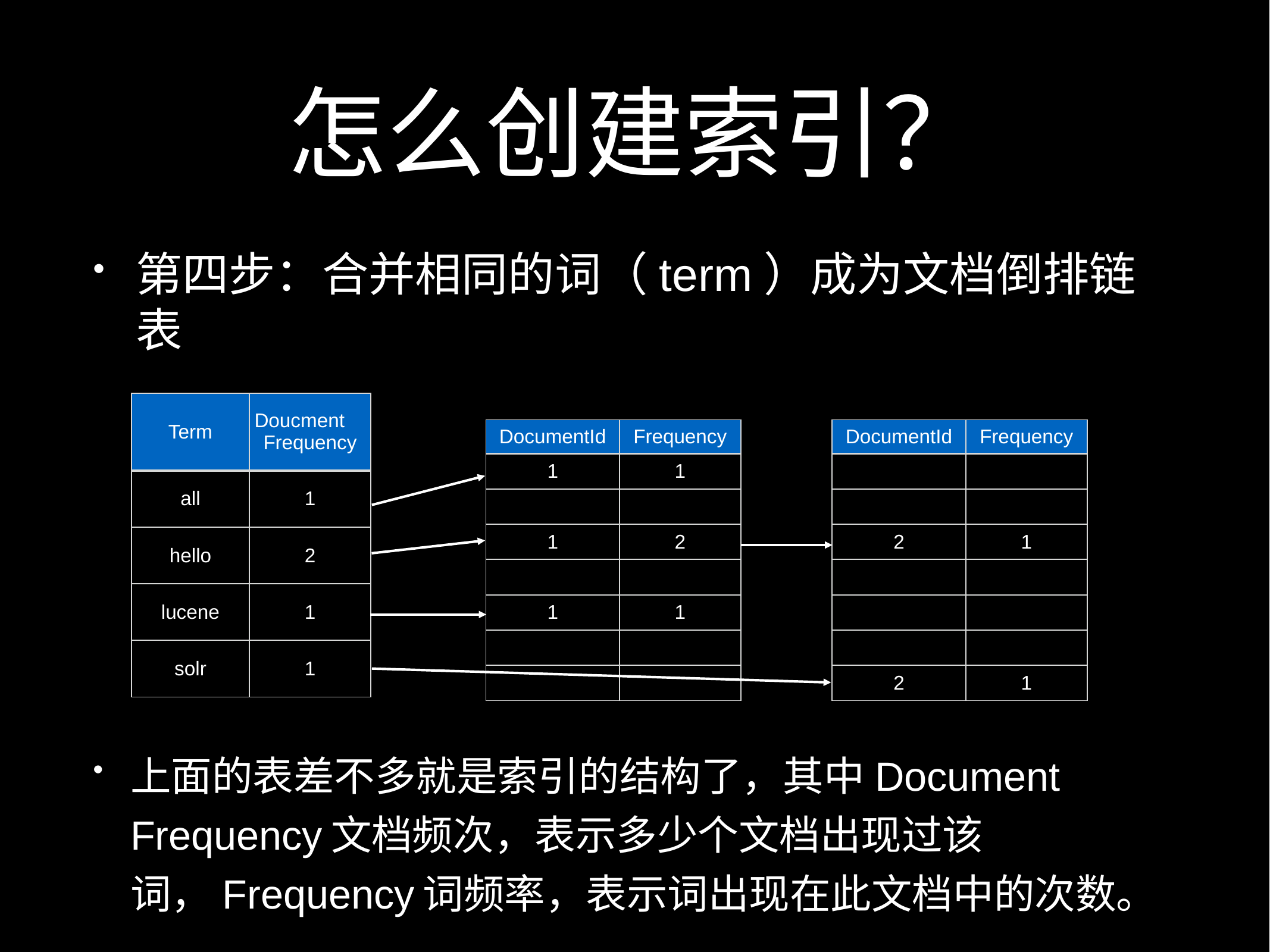

# 怎么创建索引？
第四步：合并相同的词（term）成为文档倒排链表
| Term | Doucment Frequency |
| --- | --- |
| all | 1 |
| hello | 2 |
| lucene | 1 |
| solr | 1 |
| DocumentId | Frequency |
| --- | --- |
| 1 | 1 |
|  |  |
| 1 | 2 |
|  |  |
| 1 | 1 |
|  |  |
|  |  |
| DocumentId | Frequency |
| --- | --- |
|  |  |
|  |  |
| 2 | 1 |
|  |  |
|  |  |
|  |  |
| 2 | 1 |

上面的表差不多就是索引的结构了，其中Document Frequency文档频次，表示多少个文档出现过该词，Frequency词频率，表示词出现在此文档中的次数。